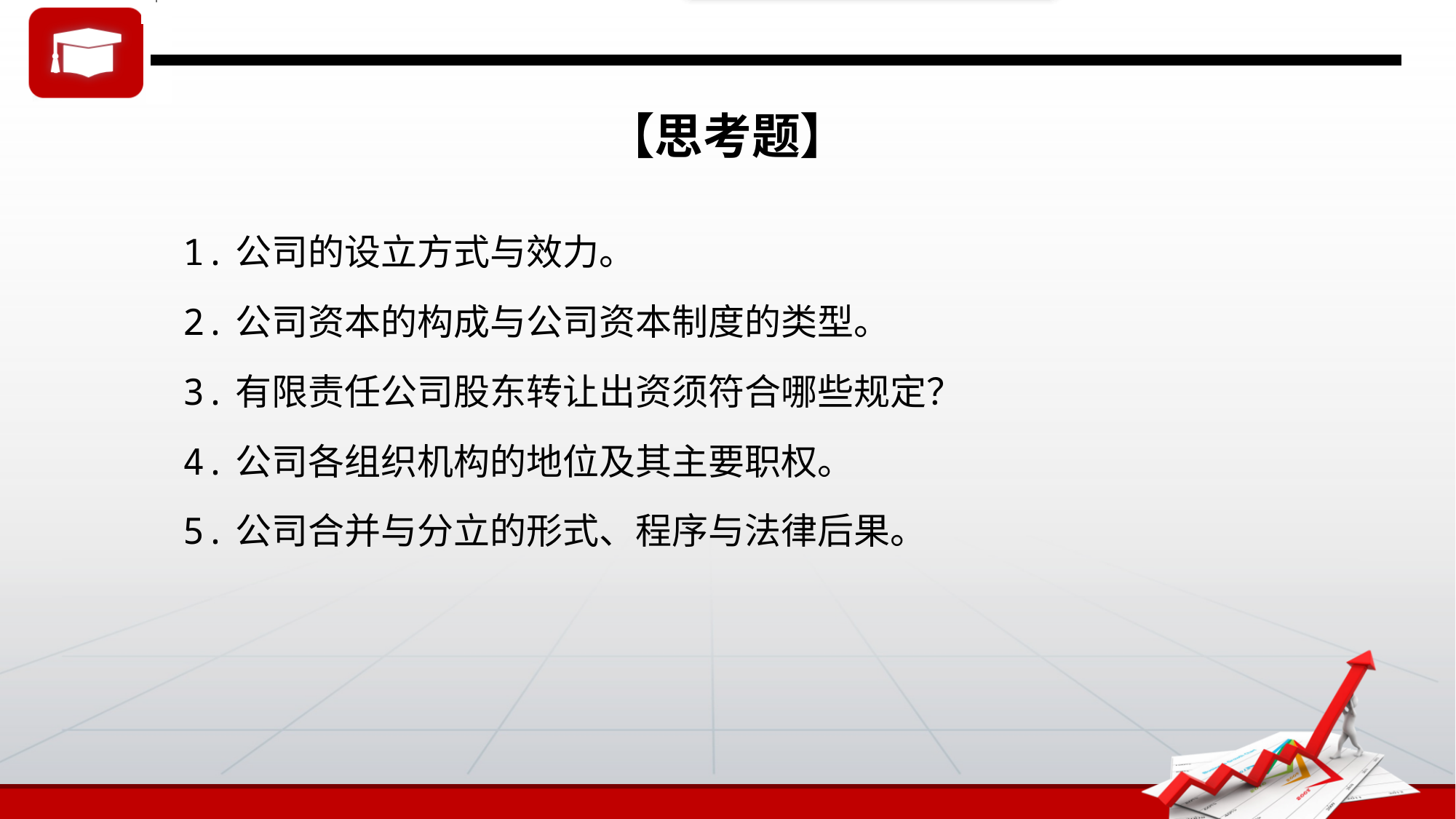

# 【思考题】
1.公司的设立方式与效力。
2.公司资本的构成与公司资本制度的类型。
3.有限责任公司股东转让出资须符合哪些规定？
4.公司各组织机构的地位及其主要职权。
5.公司合并与分立的形式、程序与法律后果。